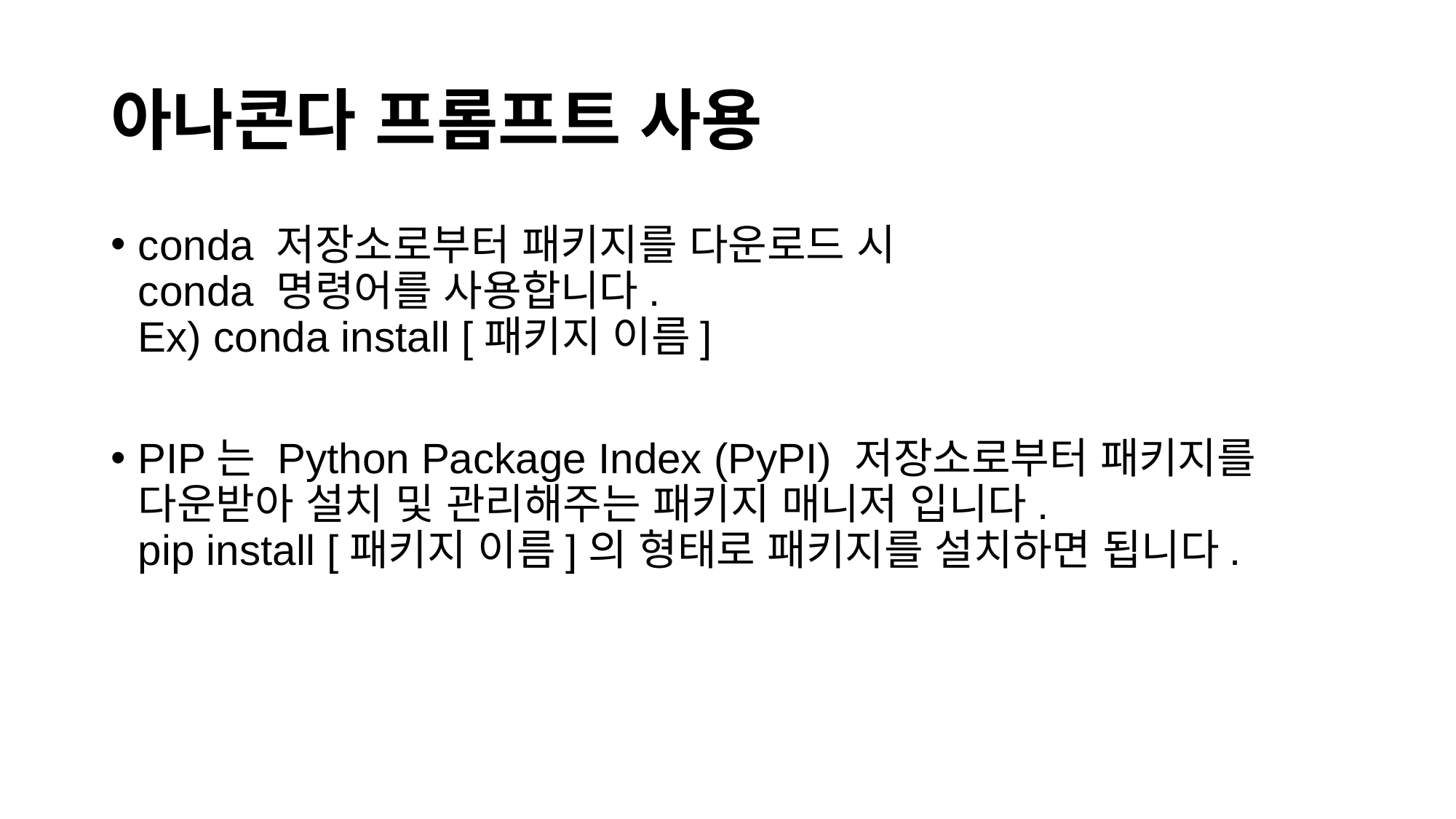

# 아나콘다 프롬프트 사용
conda 저장소로부터 패키지를 다운로드 시
conda 명령어를 사용합니다.
Ex) conda install [패키지 이름]

PIP는 Python Package Index (PyPI) 저장소로부터 패키지를
다운받아 설치 및 관리해주는 패키지 매니저 입니다.
pip install [패키지 이름]의 형태로 패키지를 설치하면 됩니다.